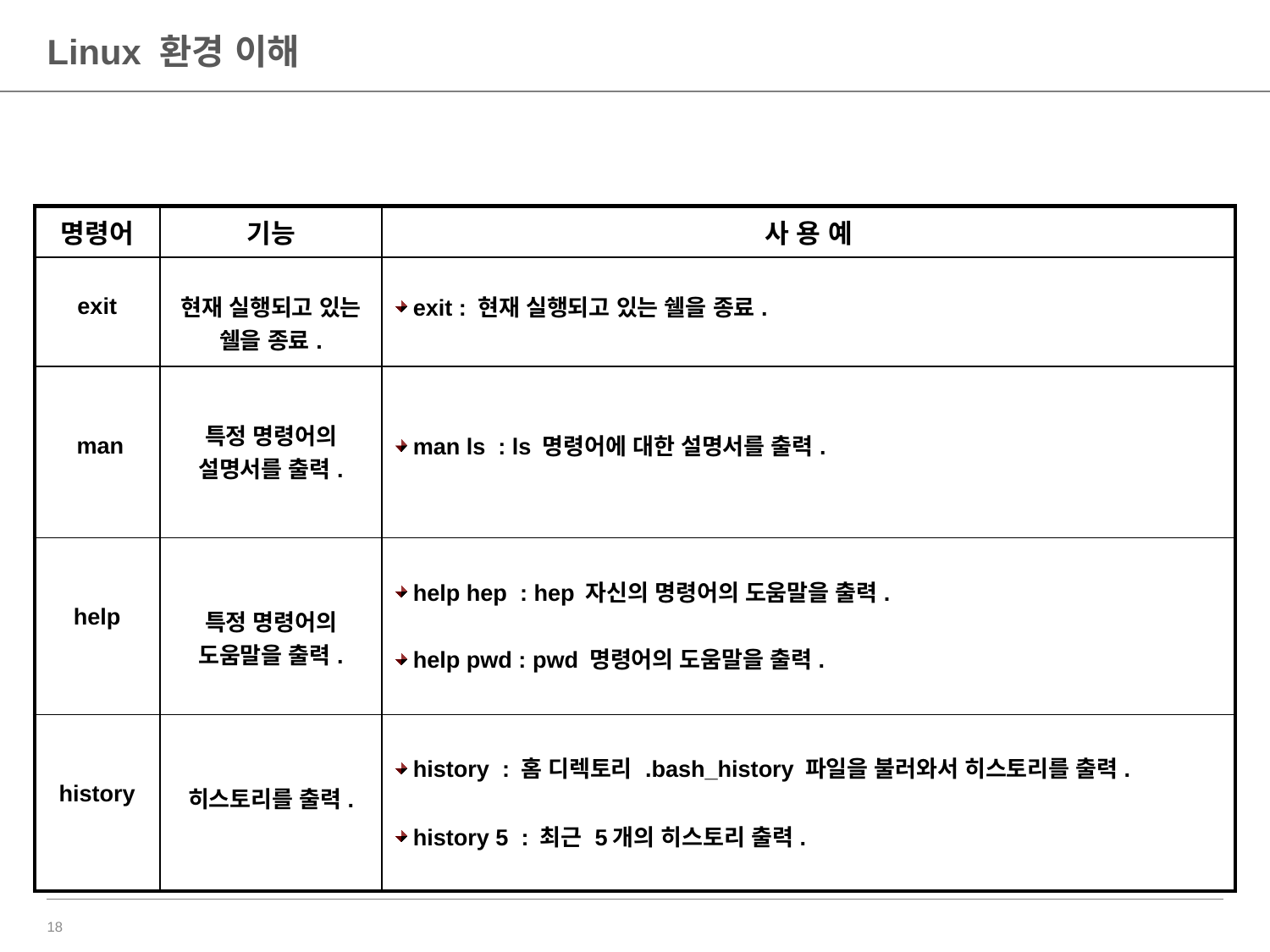

# Linux 환경 이해
| 명령어 | 기능 | 사 용 예 |
| --- | --- | --- |
| exit | 현재 실행되고 있는 쉘을 종료. | exit : 현재 실행되고 있는 쉘을 종료. |
| man | 특정 명령어의 설명서를 출력. | man ls : ls 명령어에 대한 설명서를 출력. |
| help | 특정 명령어의 도움말을 출력. | help hep : hep 자신의 명령어의 도움말을 출력. help pwd : pwd 명령어의 도움말을 출력. |
| history | 히스토리를 출력. | history : 홈 디렉토리 .bash\_history 파일을 불러와서 히스토리를 출력. history 5 : 최근 5개의 히스토리 출력. |